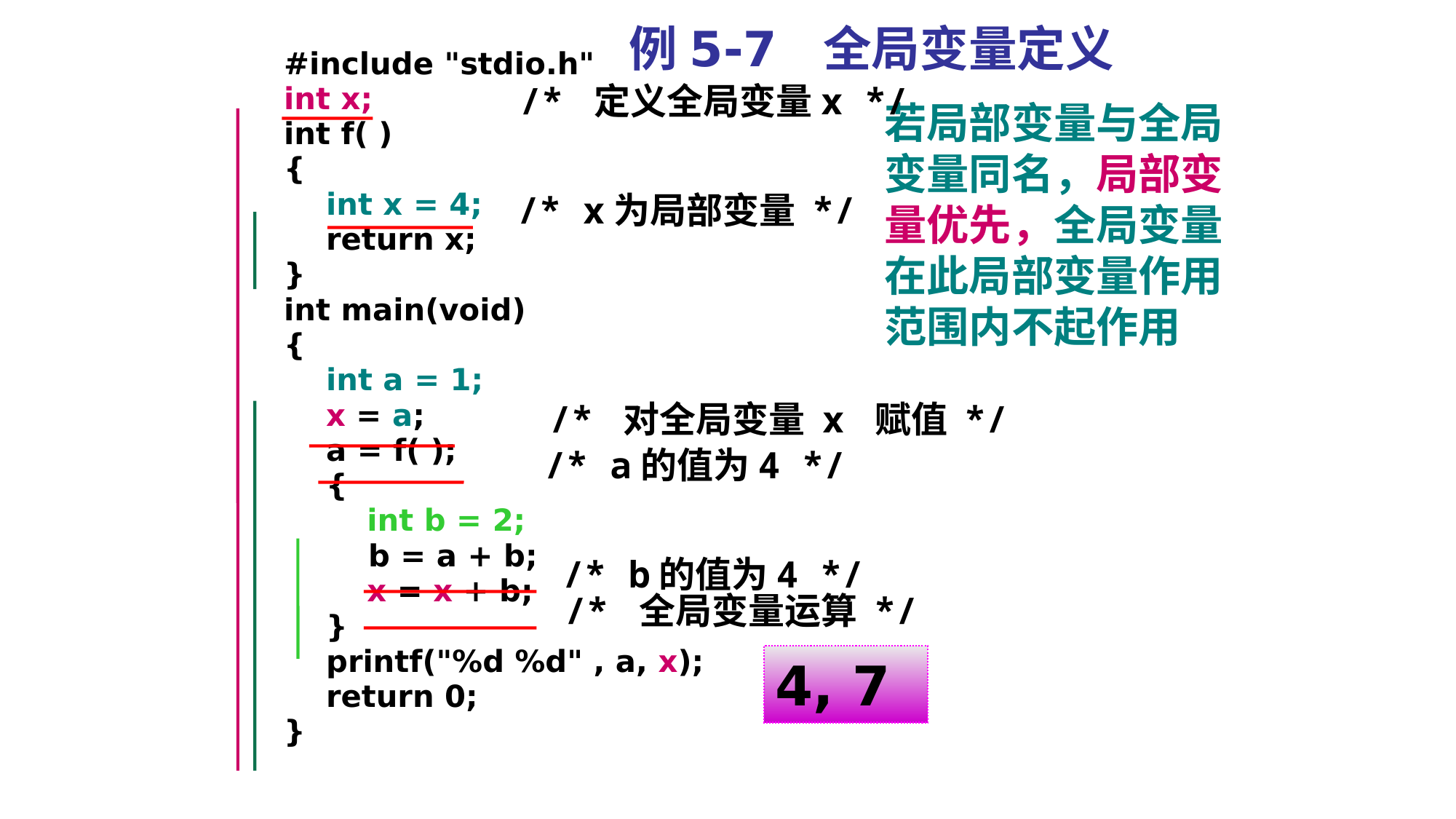

# 例5-7  全局变量定义
#include "stdio.h"
int x;
int f( )
{
    int x = 4;
    return x;
}
int main(void)
{
    int a = 1;
    x = a;
    a = f( );
    {
  	    int b = 2;
        b = a + b;
	    x = x + b;
    }
    printf("%d %d" , a, x);
    return 0;
}
/* 定义全局变量x */
若局部变量与全局变量同名，局部变量优先，全局变量在此局部变量作用范围内不起作用

/* x为局部变量 */

/* 对全局变量 x 赋值 */

/* a的值为4 */

/* b的值为4 */
/* 全局变量运算 */

4, 7